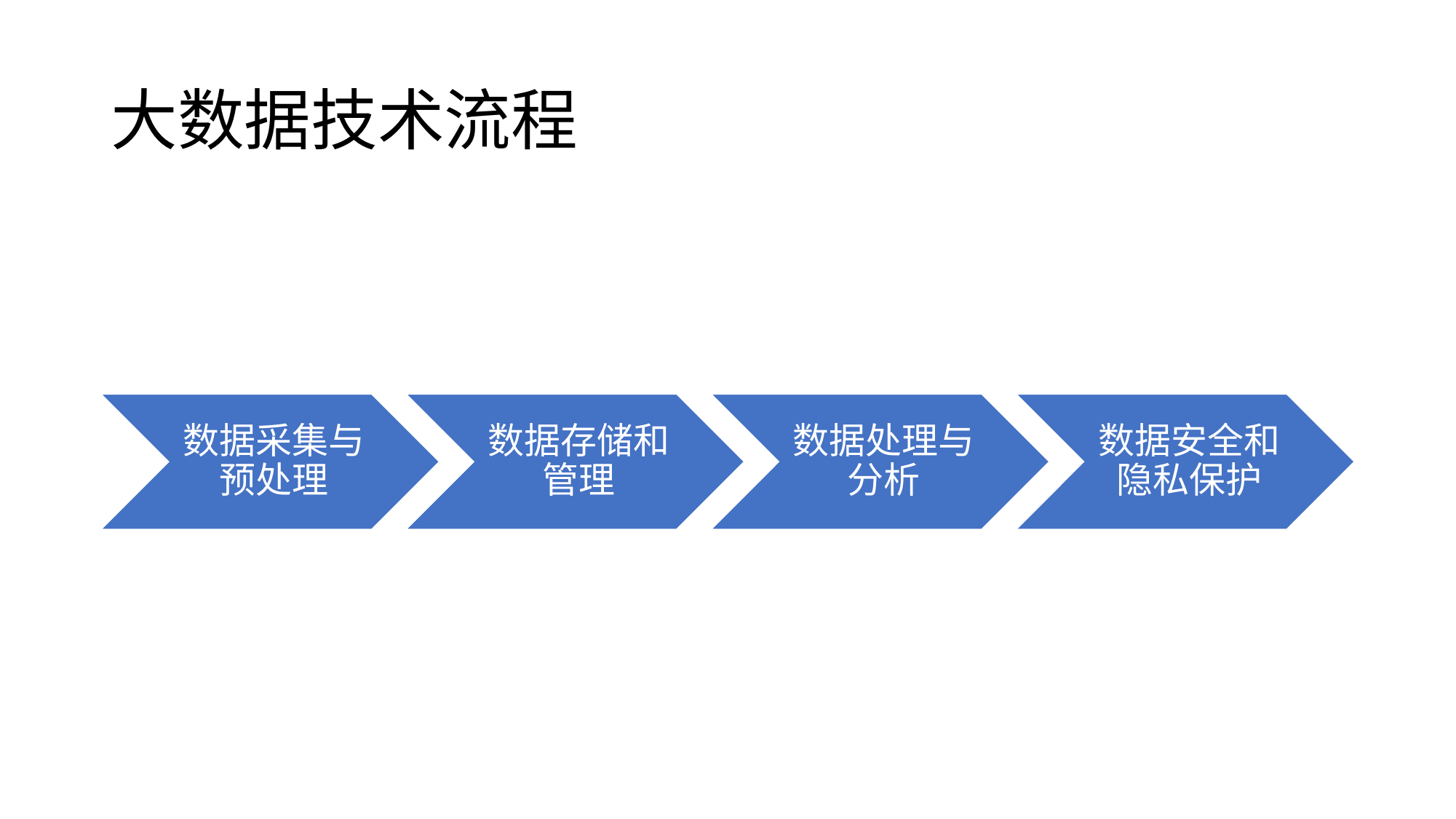

# 大数据技术流程
数据采集与预处理
数据存储和管理
数据处理与分析
数据安全和隐私保护